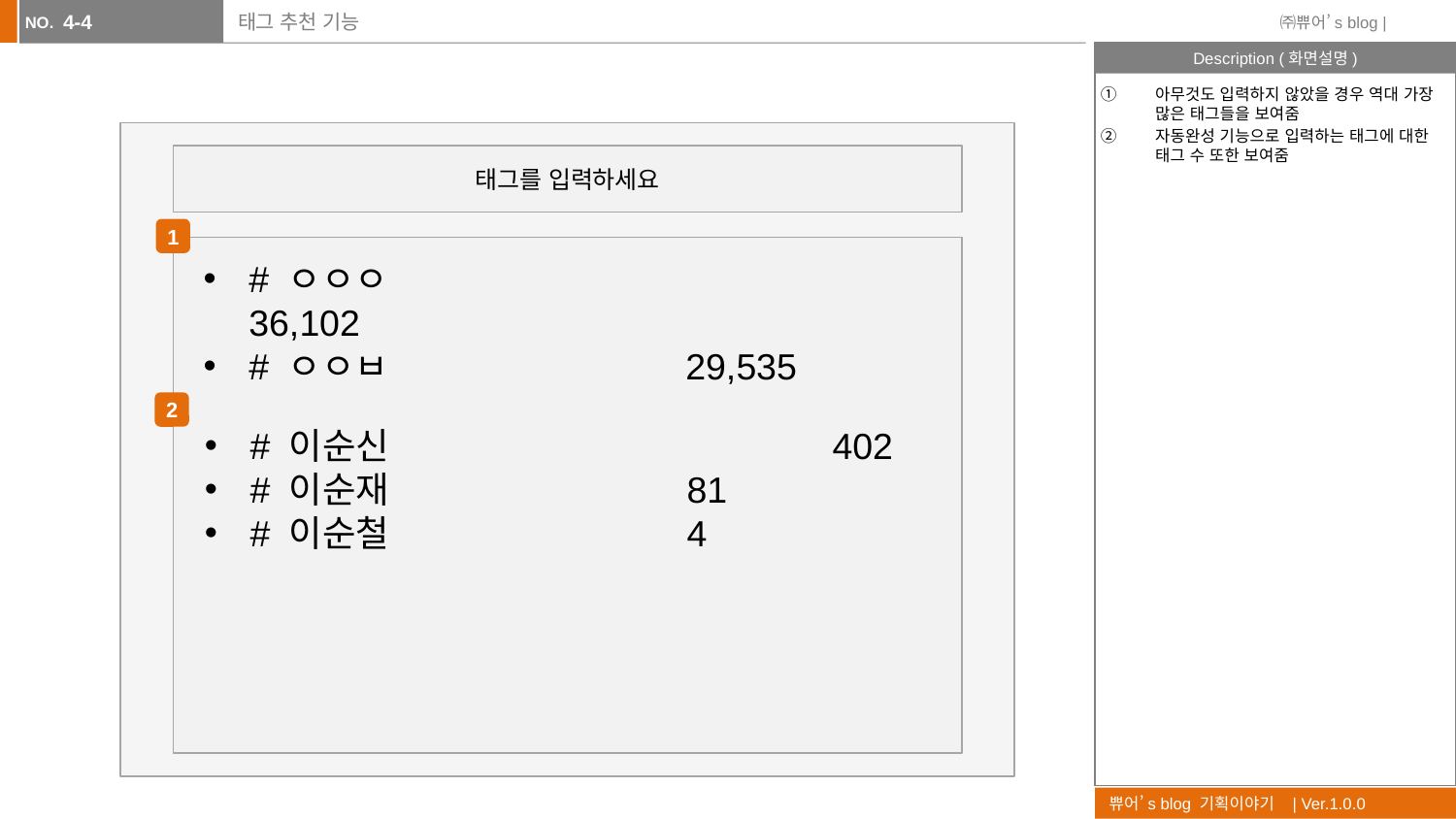

4-4
# 태그 추천 기능
아무것도 입력하지 않았을 경우 역대 가장 많은 태그들을 보여줌
자동완성 기능으로 입력하는 태그에 대한 태그 수 또한 보여줌

태그를 입력하세요
1

# ㅇㅇㅇ 			36,102
# ㅇㅇㅂ			29,535
2
# 이순신 			402
# 이순재			81
# 이순철			4